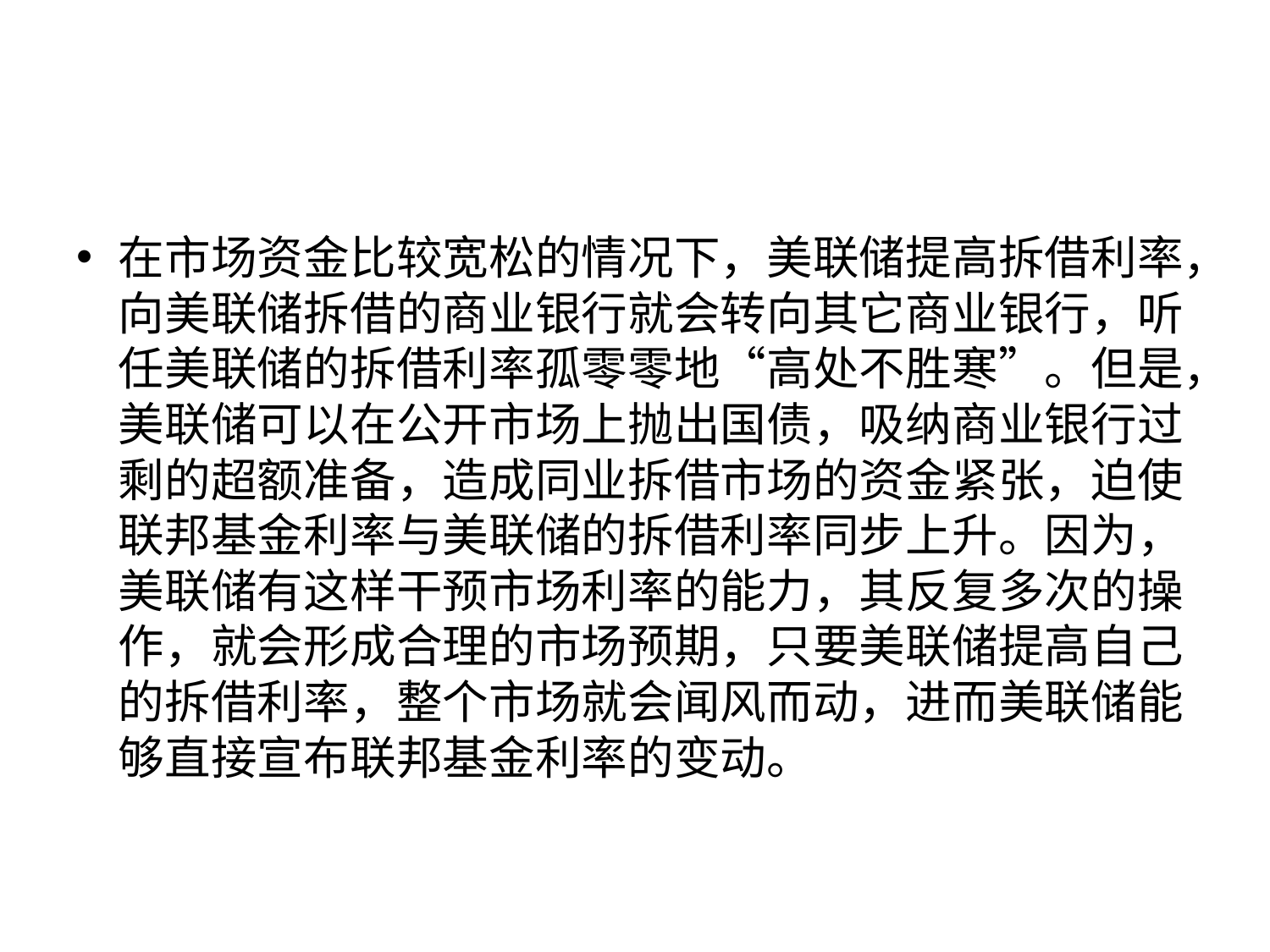

#
在市场资金比较宽松的情况下，美联储提高拆借利率，向美联储拆借的商业银行就会转向其它商业银行，听任美联储的拆借利率孤零零地“高处不胜寒”。但是，美联储可以在公开市场上抛出国债，吸纳商业银行过剩的超额准备，造成同业拆借市场的资金紧张，迫使联邦基金利率与美联储的拆借利率同步上升。因为，美联储有这样干预市场利率的能力，其反复多次的操作，就会形成合理的市场预期，只要美联储提高自己的拆借利率，整个市场就会闻风而动，进而美联储能够直接宣布联邦基金利率的变动。